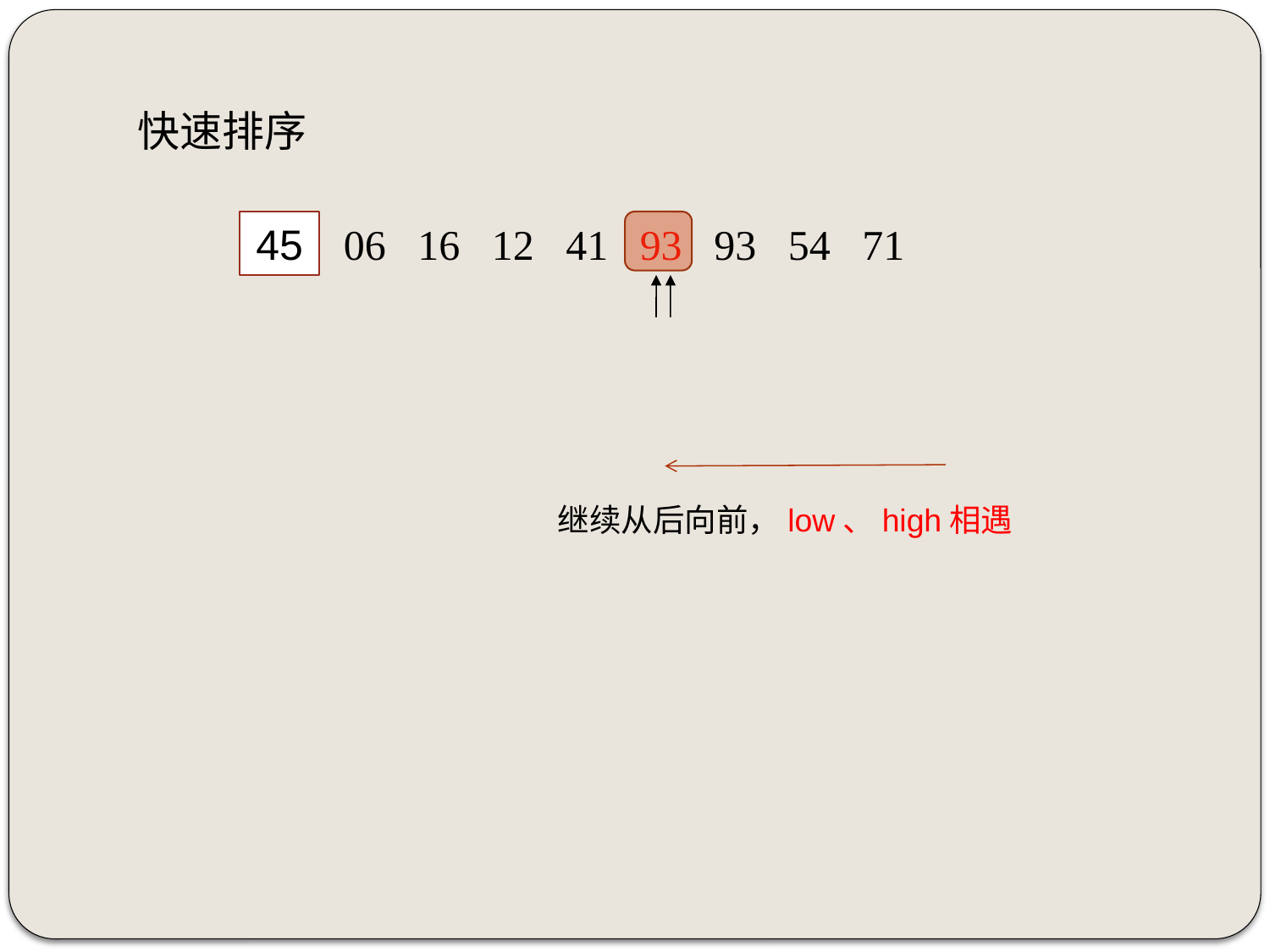

快速排序
45
06   16   12   41   93   93   54   71

继续从后向前，low、high相遇